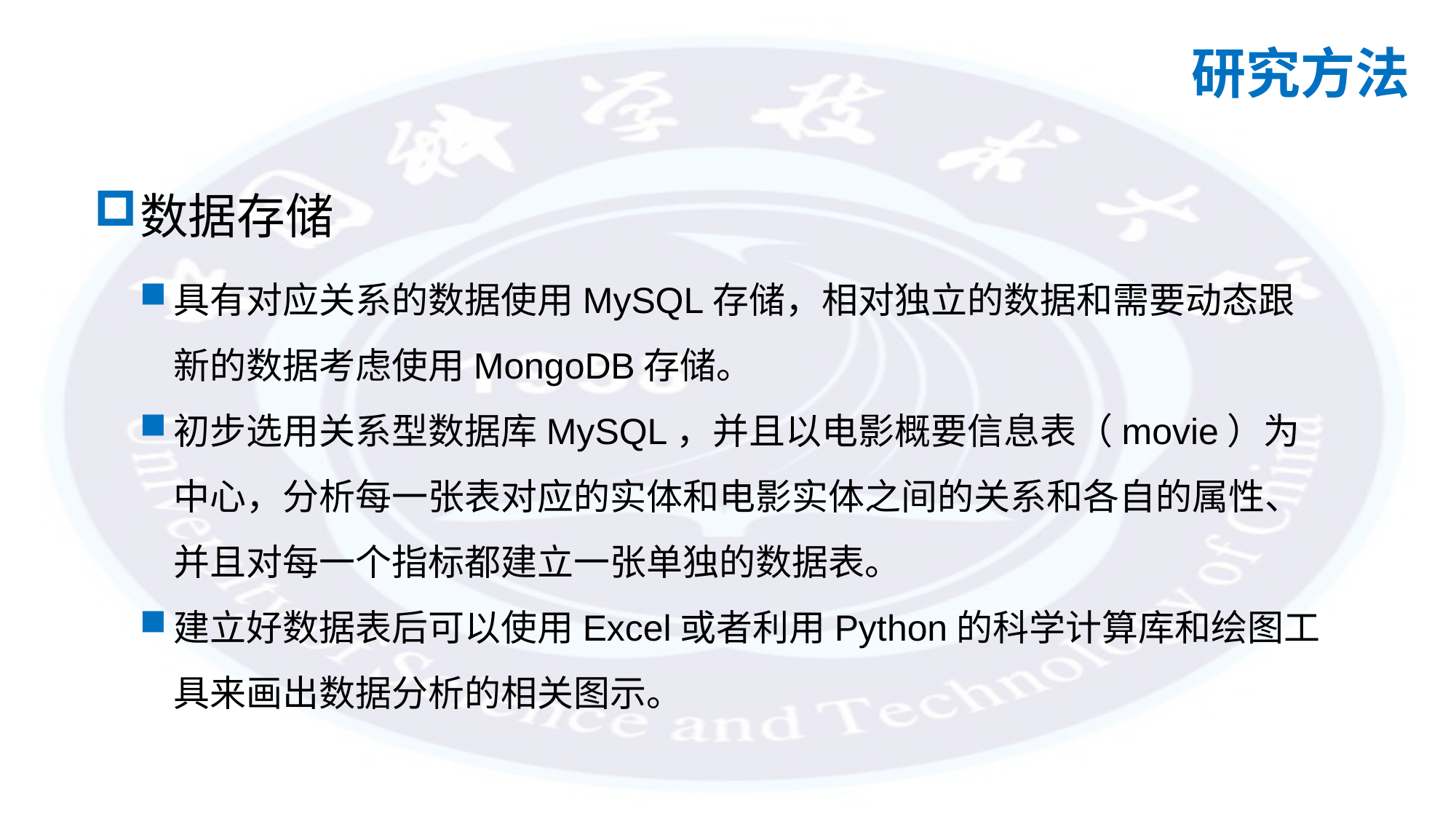

研究方法
数据存储

具有对应关系的数据使用MySQL存储，相对独立的数据和需要动态跟新的数据考虑使用MongoDB存储。
初步选用关系型数据库MySQL，并且以电影概要信息表（movie）为中心，分析每一张表对应的实体和电影实体之间的关系和各自的属性、并且对每一个指标都建立一张单独的数据表。
建立好数据表后可以使用Excel或者利用Python的科学计算库和绘图工具来画出数据分析的相关图示。